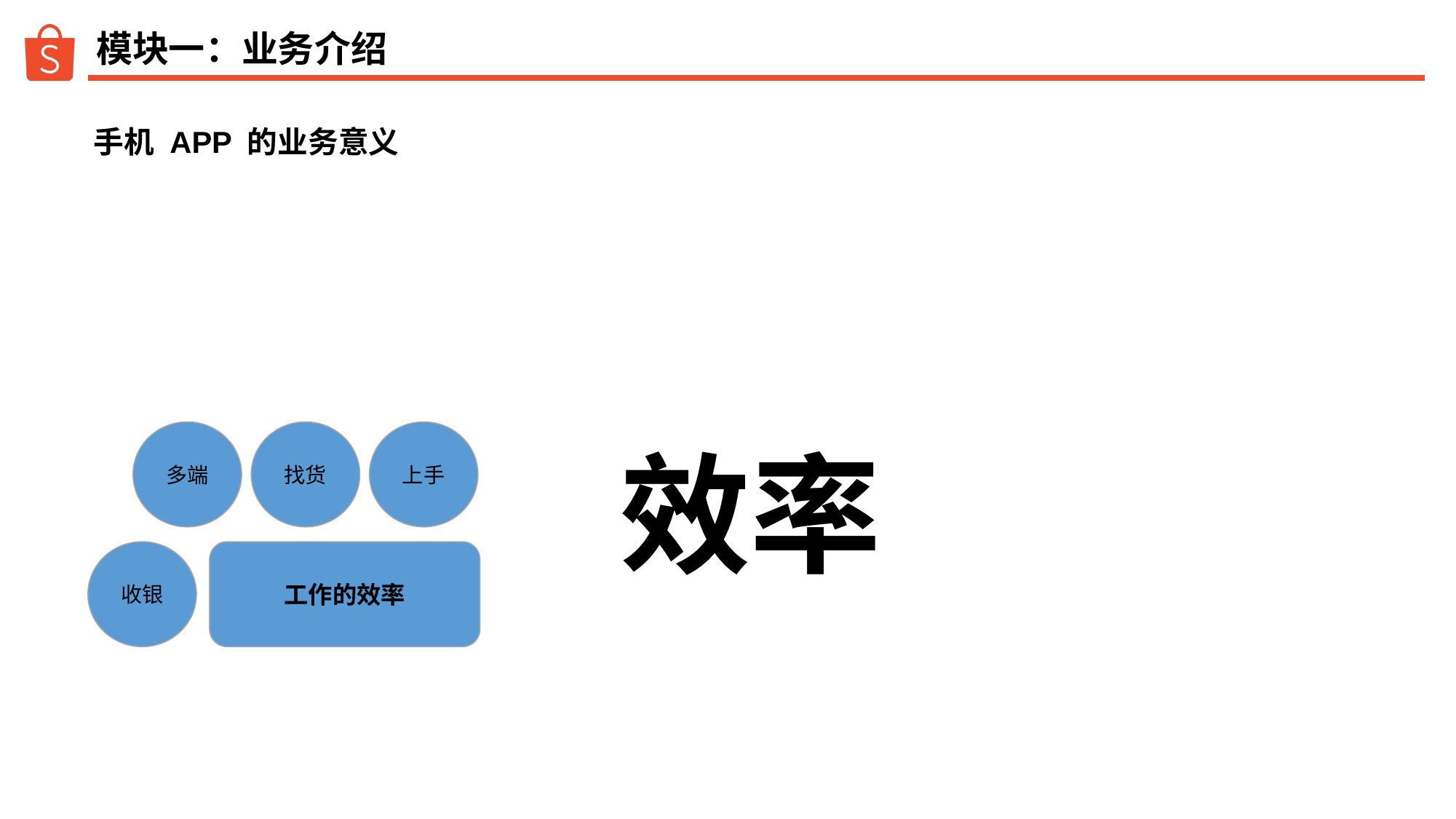

# 模块一：业务介绍
手机 APP 的业务意义
多端
找货
上手
效率
收银
工作的效率